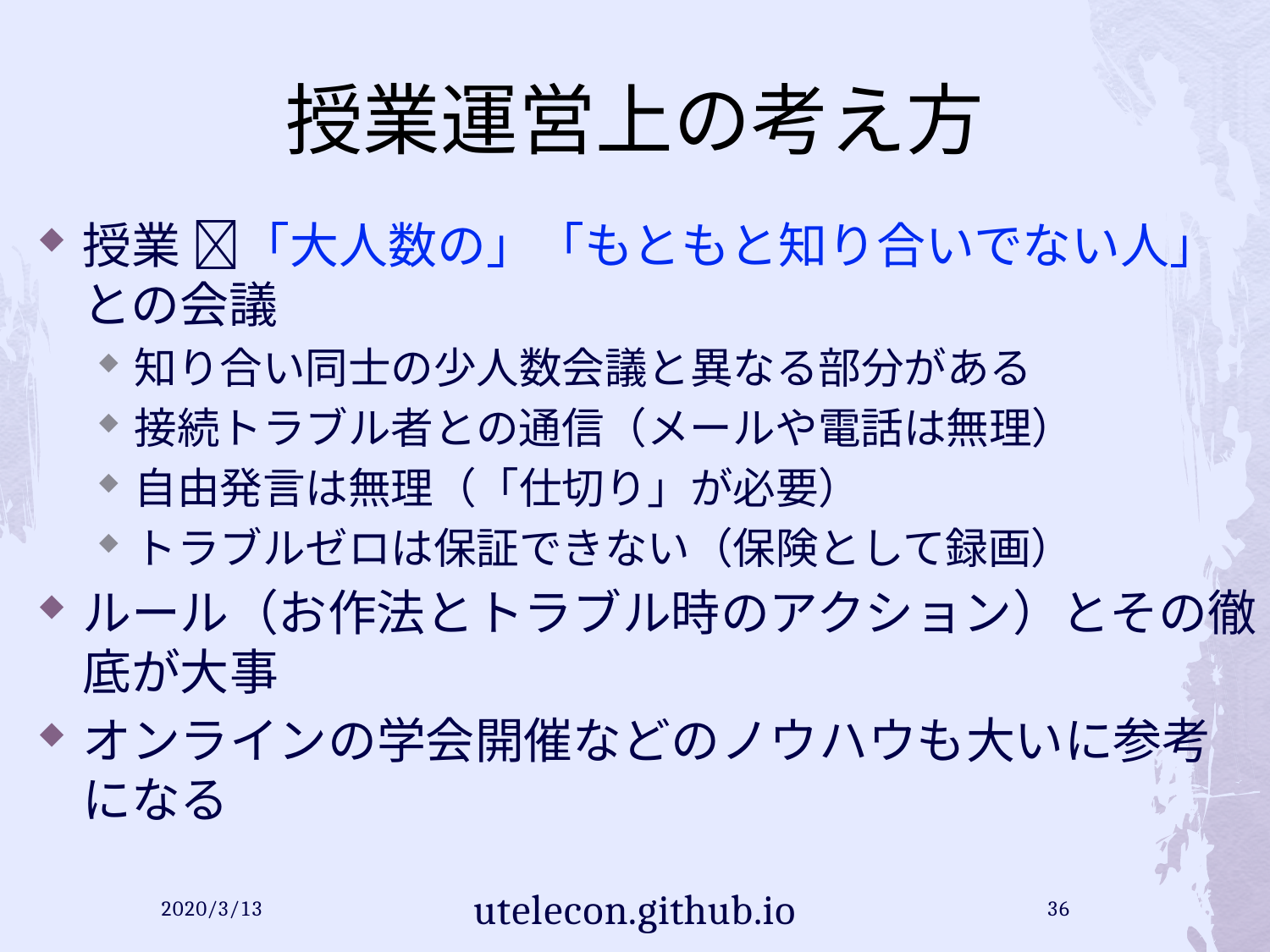

# 授業運営上の考え方
授業 ≈「大人数の」「もともと知り合いでない人」との会議
知り合い同士の少人数会議と異なる部分がある
接続トラブル者との通信（メールや電話は無理）
自由発言は無理（「仕切り」が必要）
トラブルゼロは保証できない（保険として録画）
ルール（お作法とトラブル時のアクション）とその徹底が大事
オンラインの学会開催などのノウハウも大いに参考になる
2020/3/13
utelecon.github.io
36